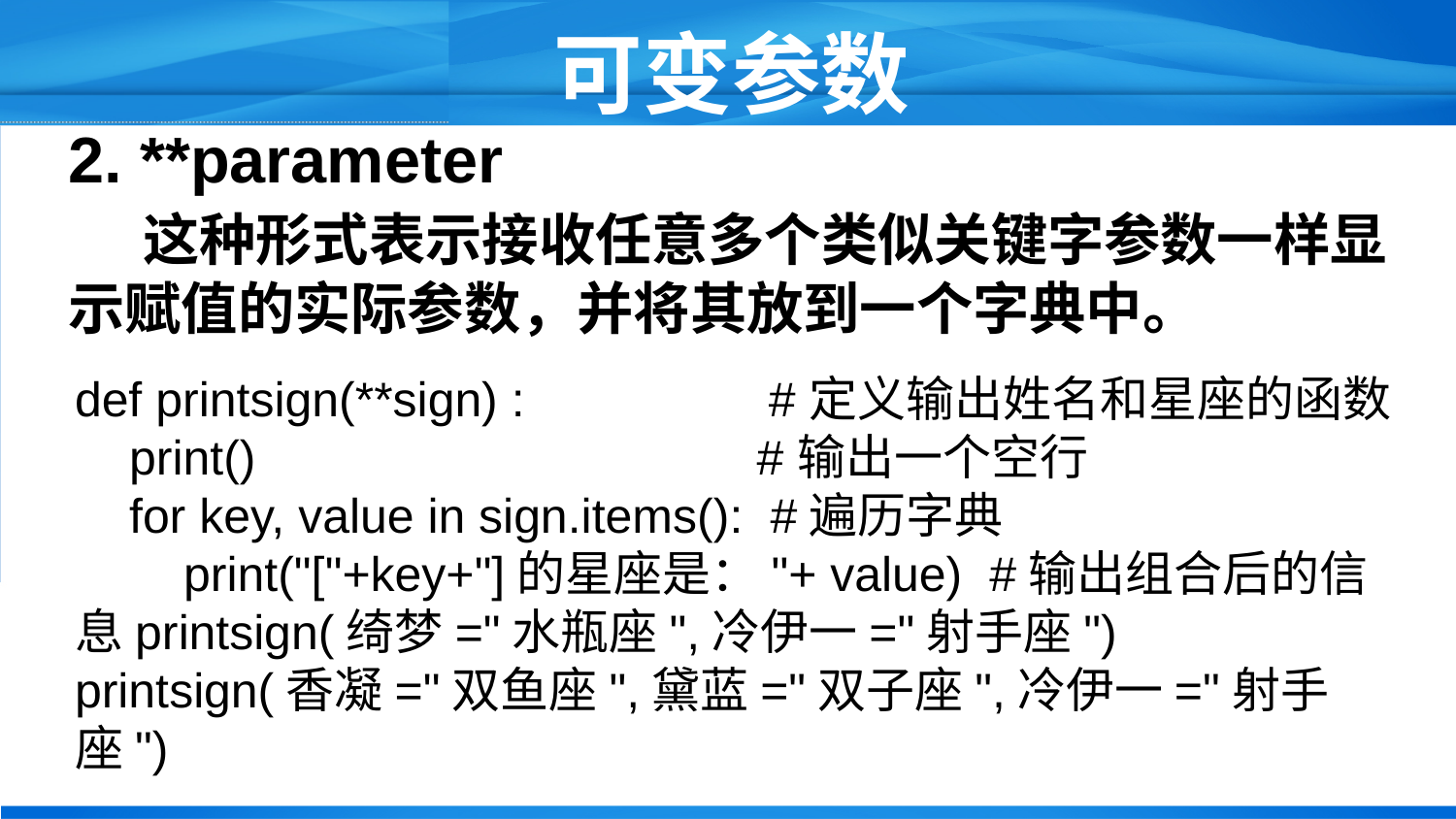

# 可变参数
2. **parameter
    这种形式表示接收任意多个类似关键字参数一样显示赋值的实际参数，并将其放到一个字典中。
def printsign(**sign) :                  #定义输出姓名和星座的函数
    print()                                     #输出一个空行
    for key, value in sign.items():  #遍历字典
        print("["+key+"]的星座是："+ value)  #输出组合后的信息printsign(绮梦="水瓶座",冷伊一="射手座")
printsign(香凝="双鱼座",黛蓝="双子座",冷伊一="射手座")